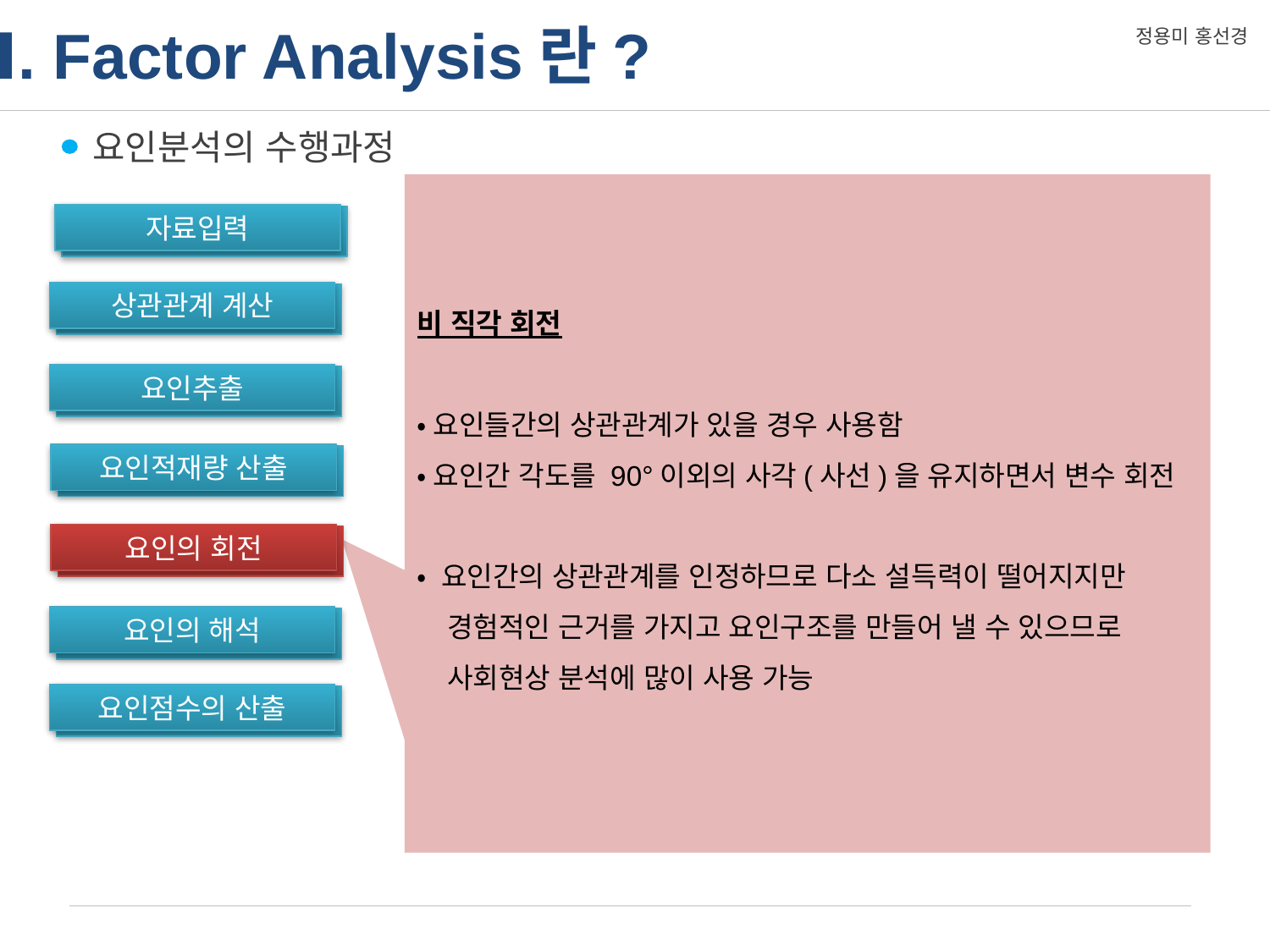

Ⅰ. Factor Analysis란?
정용미 홍선경

요인분석의 수행과정

자료입력
자료입력
상관관계 계산
비 직각 회전

•요인들간의 상관관계가 있을 경우 사용함
•요인간 각도를 90°이외의 사각(사선)을 유지하면서 변수 회전
• 요인간의 상관관계를 인정하므로 다소 설득력이 떨어지지만
   경험적인 근거를 가지고 요인구조를 만들어 낼 수 있으므로
   사회현상 분석에 많이 사용 가능
상관관계 계산
요인추출
요인추출
요인적재량 산출
요인적재량 산출
요인의 회전
요인의 회전
요인의 해석
요인의 해석
요인점수의 산출
요인점수의 산출